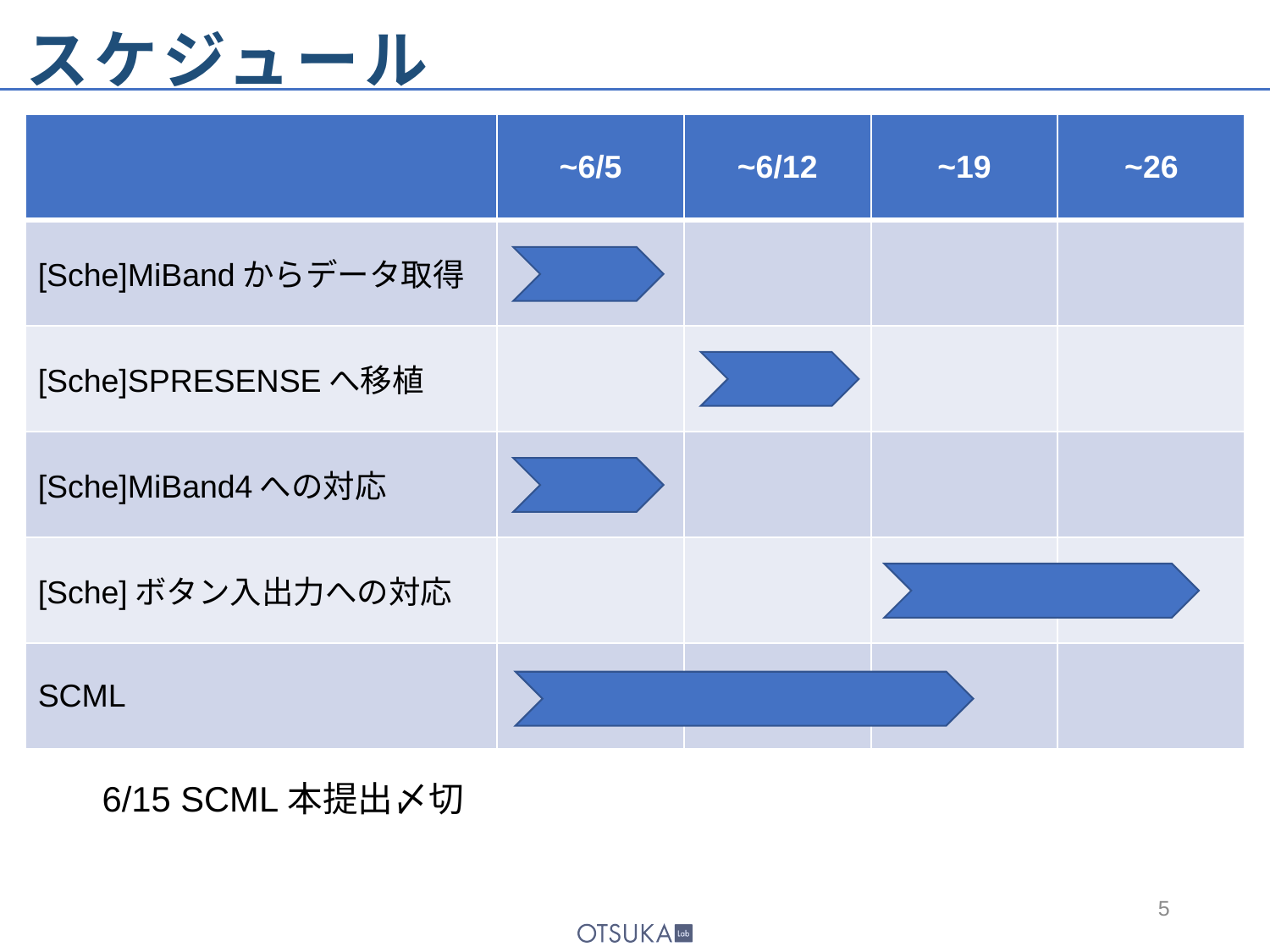

# スケジュール

|  | ~6/5 | ~6/12 | ~19 | ~26 |
| --- | --- | --- | --- | --- |
| [Sche]MiBandからデータ取得 |  |  |  |  |
| [Sche]SPRESENSEへ移植 |  |  |  |  |
| [Sche]MiBand4への対応 |  |  |  |  |
| [Sche]ボタン入出力への対応 |  |  |  |  |
| SCML |  |  |  |  |

6/15 SCML本提出〆切
5